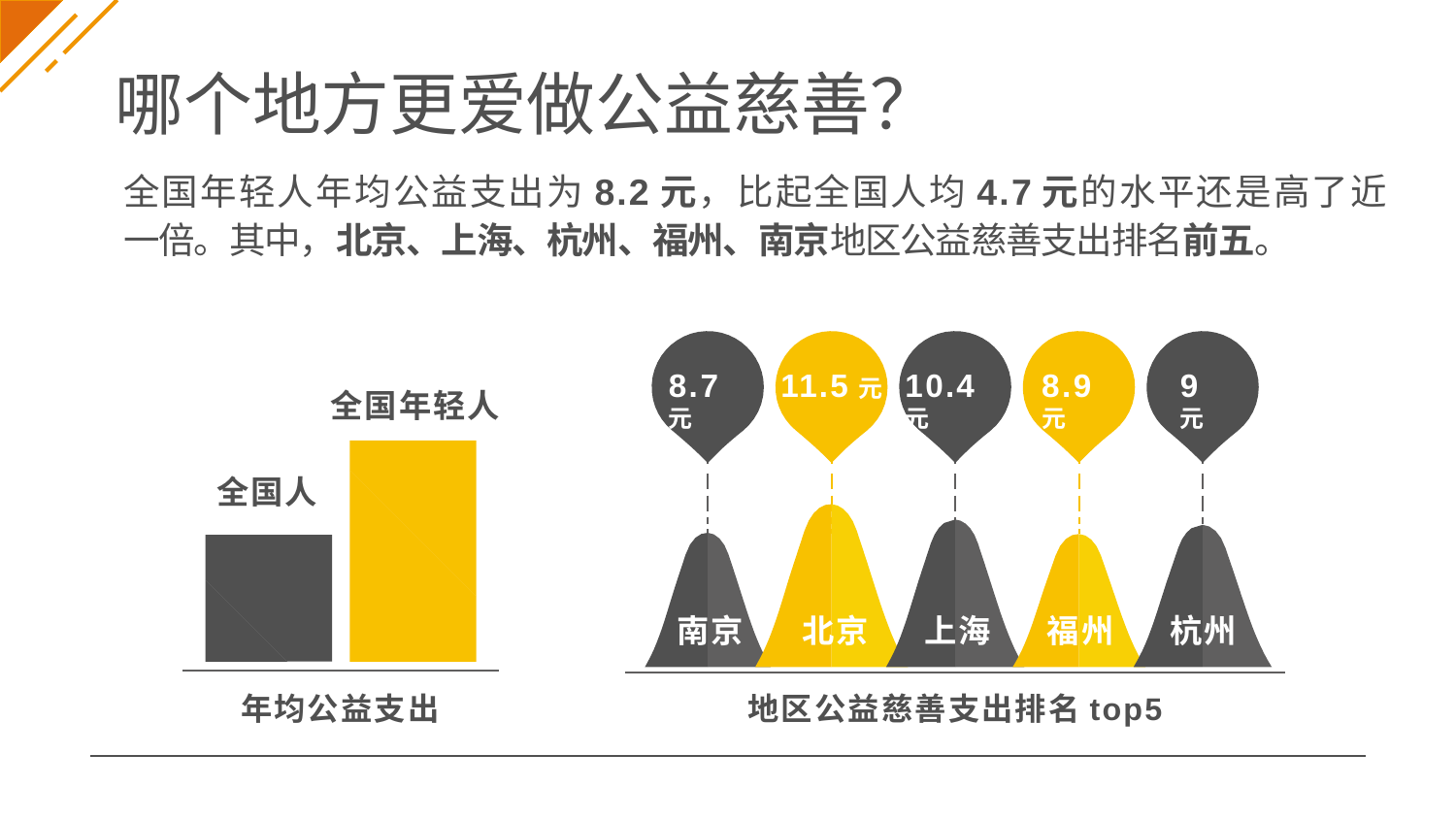

# 哪个地方更爱做公益慈善？
全国年轻人年均公益支出为8.2元，比起全国人均4.7元的水平还是高了近一倍。其中，北京、上海、杭州、福州、南京地区公益慈善支出排名前五。

8.7元
11.5元
10.4元
8.9元
9元
全国年轻人

全国人

南京	北京	上海	福州	杭州

年均公益支出
地区公益慈善支出排名top5